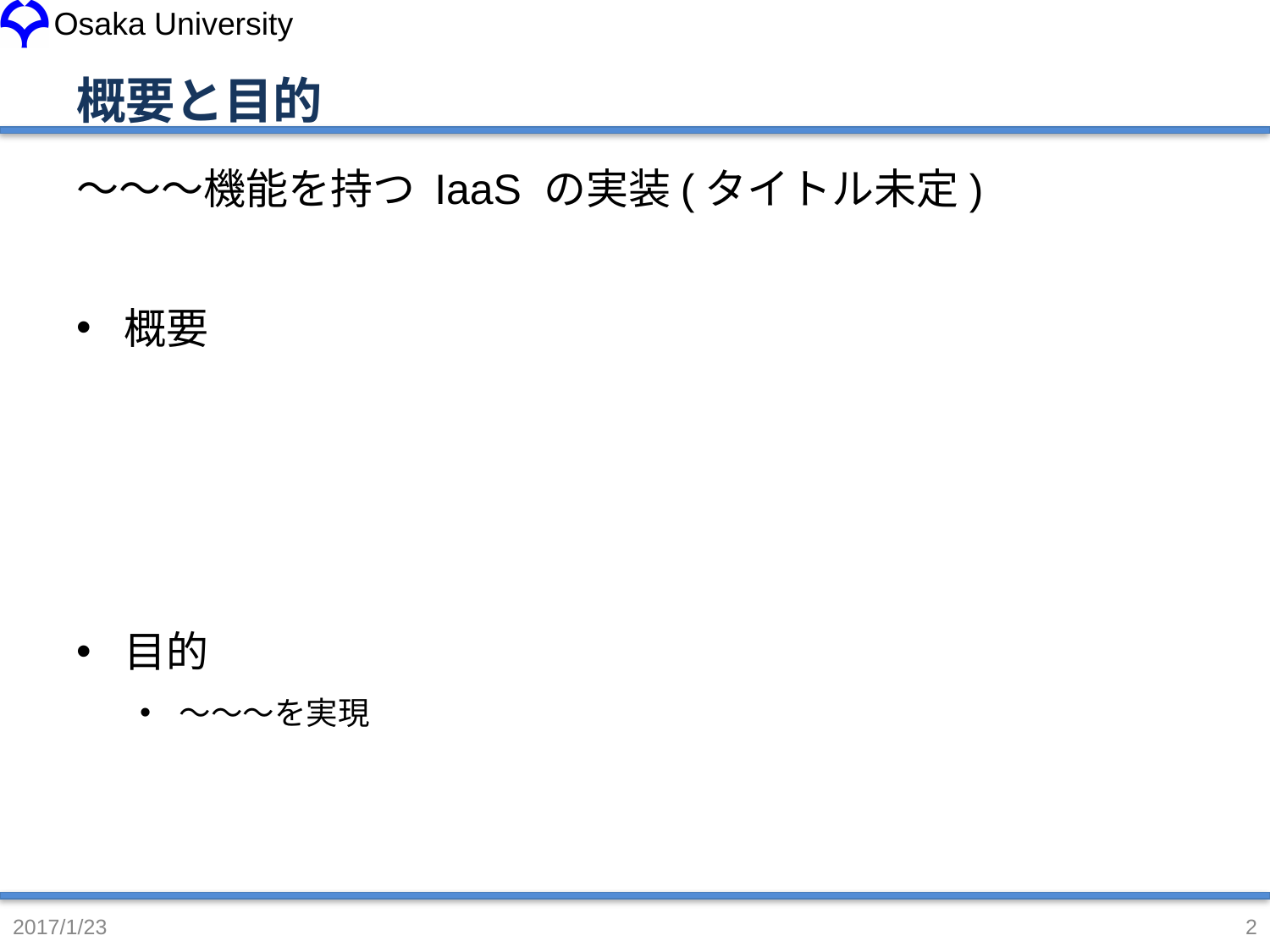

# 概要と目的
〜〜〜機能を持つ IaaS の実装(タイトル未定)

概要

目的
〜〜〜を実現
2017/1/23
2